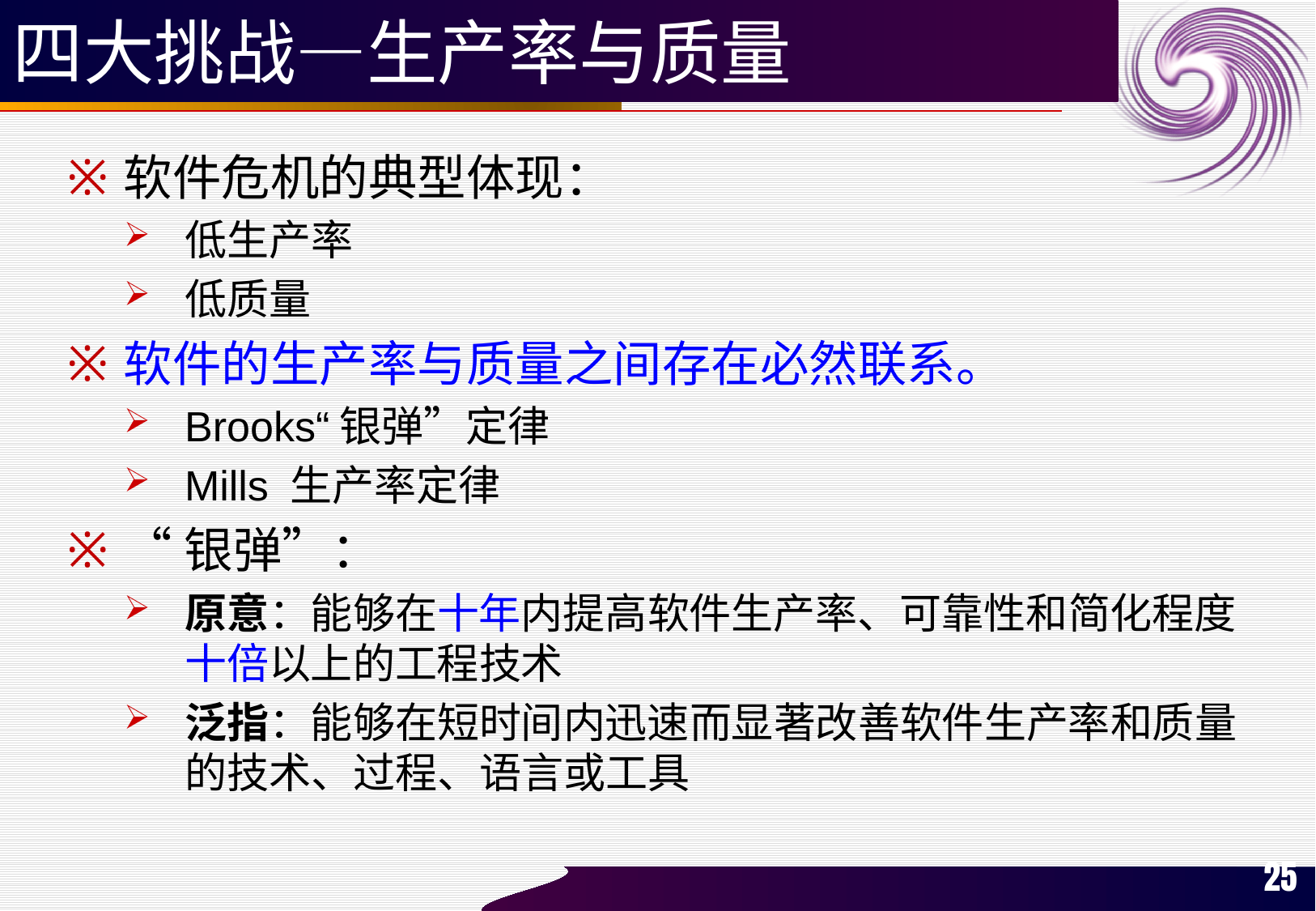

# 四大挑战—生产率与质量
软件危机的典型体现：
低生产率
低质量
软件的生产率与质量之间存在必然联系。
Brooks“银弹”定律
Mills 生产率定律
“银弹”：
原意：能够在十年内提高软件生产率、可靠性和简化程度十倍以上的工程技术
泛指：能够在短时间内迅速而显著改善软件生产率和质量的技术、过程、语言或工具
25